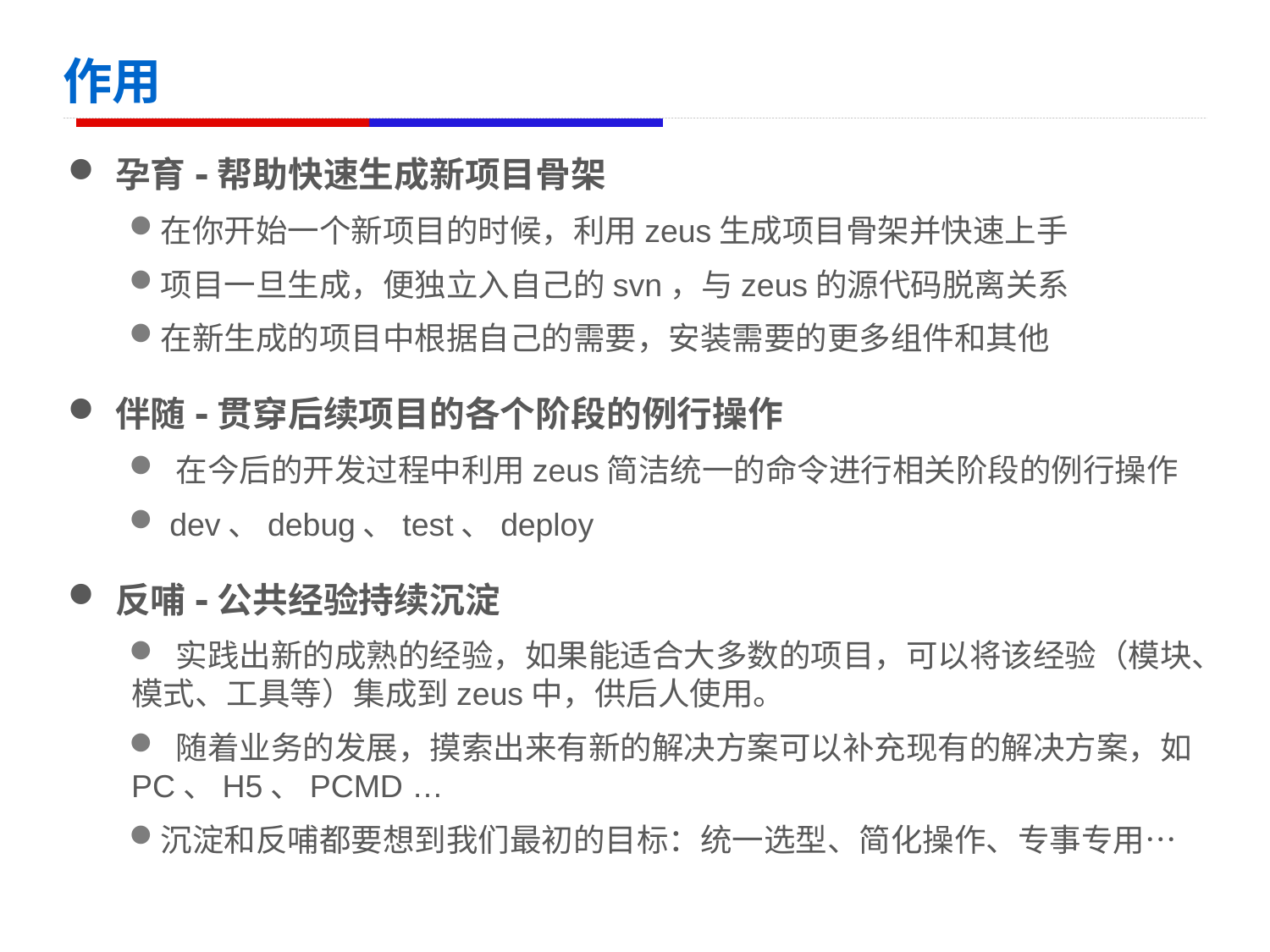

# 作用
孕育-帮助快速生成新项目骨架
在你开始一个新项目的时候，利用zeus生成项目骨架并快速上手
项目一旦生成，便独立入自己的svn，与zeus的源代码脱离关系
在新生成的项目中根据自己的需要，安装需要的更多组件和其他
伴随-贯穿后续项目的各个阶段的例行操作
 在今后的开发过程中利用zeus简洁统一的命令进行相关阶段的例行操作
 dev、debug、test、deploy
反哺-公共经验持续沉淀
 实践出新的成熟的经验，如果能适合大多数的项目，可以将该经验（模块、模式、工具等）集成到zeus中，供后人使用。
 随着业务的发展，摸索出来有新的解决方案可以补充现有的解决方案，如PC、H5、PCMD …
沉淀和反哺都要想到我们最初的目标：统一选型、简化操作、专事专用…